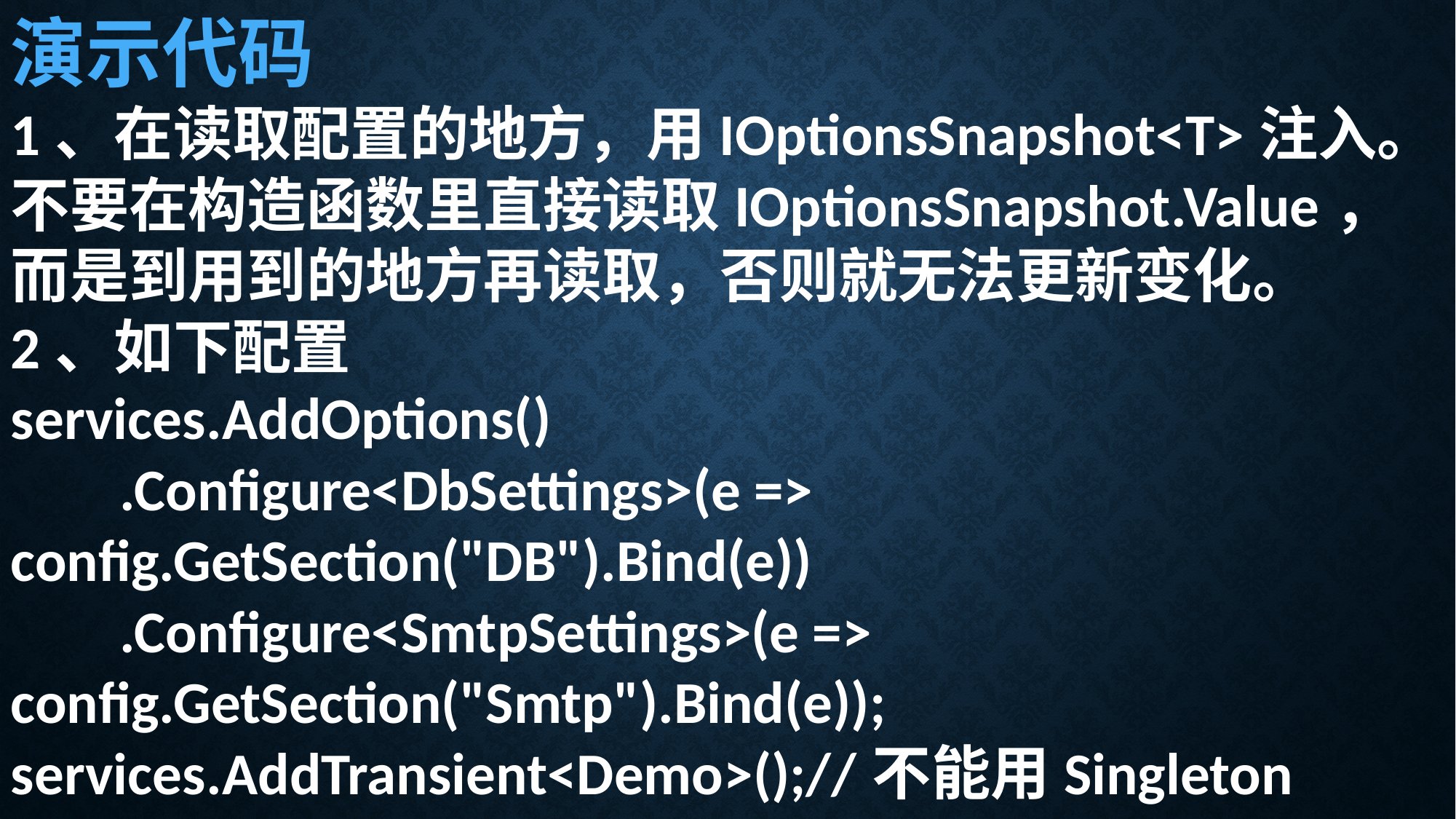

演示代码
1、在读取配置的地方，用IOptionsSnapshot<T>注入。不要在构造函数里直接读取IOptionsSnapshot.Value，而是到用到的地方再读取，否则就无法更新变化。
2、如下配置
services.AddOptions()
	.Configure<DbSettings>(e => config.GetSection("DB").Bind(e))
	.Configure<SmtpSettings>(e => config.GetSection("Smtp").Bind(e));
services.AddTransient<Demo>();//不能用Singleton